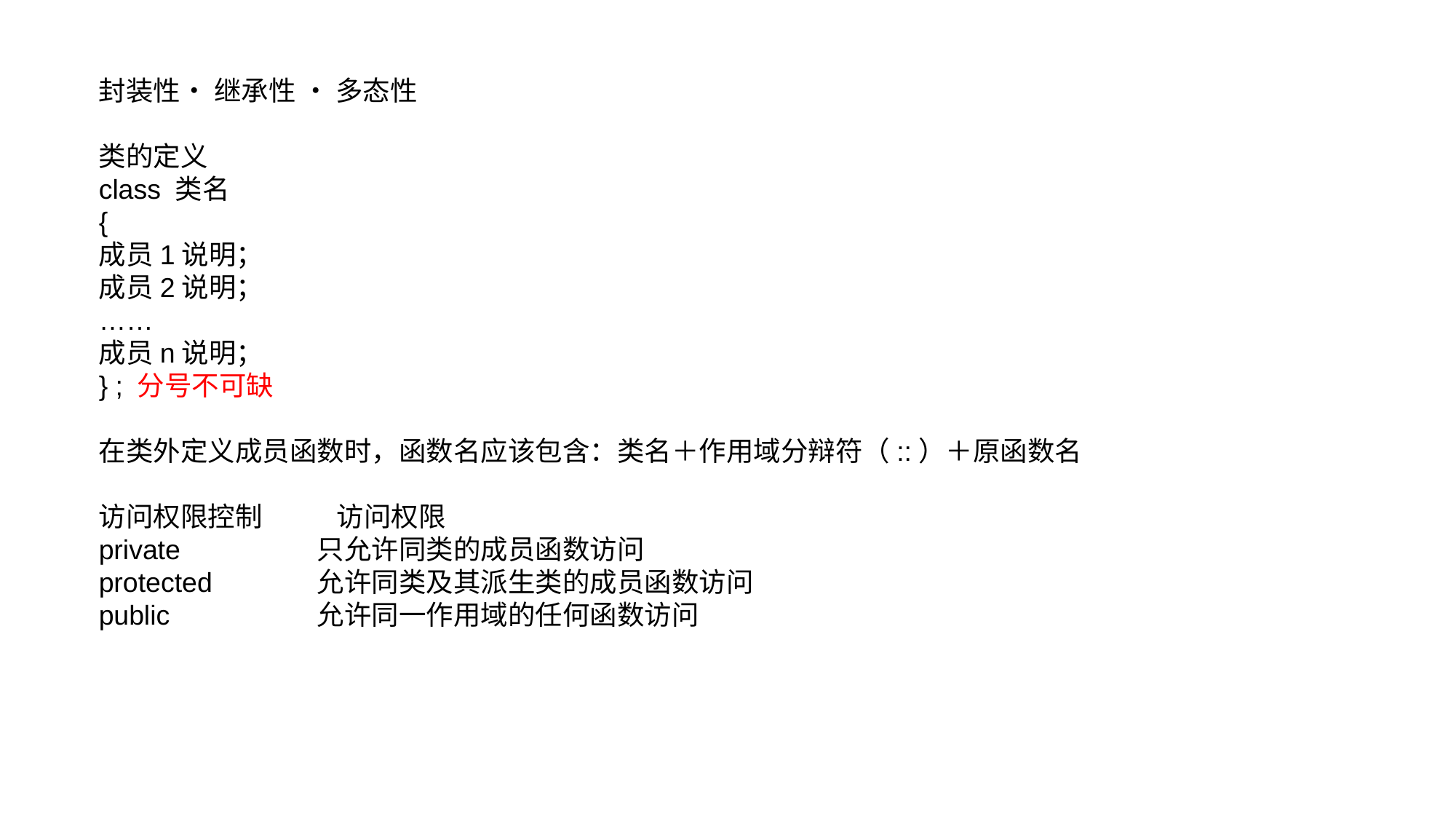

封装性• 继承性 • 多态性

类的定义
class 类名
{
成员1说明；
成员2说明；
……
成员n说明；
} ; 分号不可缺

在类外定义成员函数时，函数名应该包含：类名＋作用域分辩符（::）＋原函数名

访问权限控制            访问权限
private		只允许同类的成员函数访问
protected 	允许同类及其派生类的成员函数访问
public 		允许同一作用域的任何函数访问